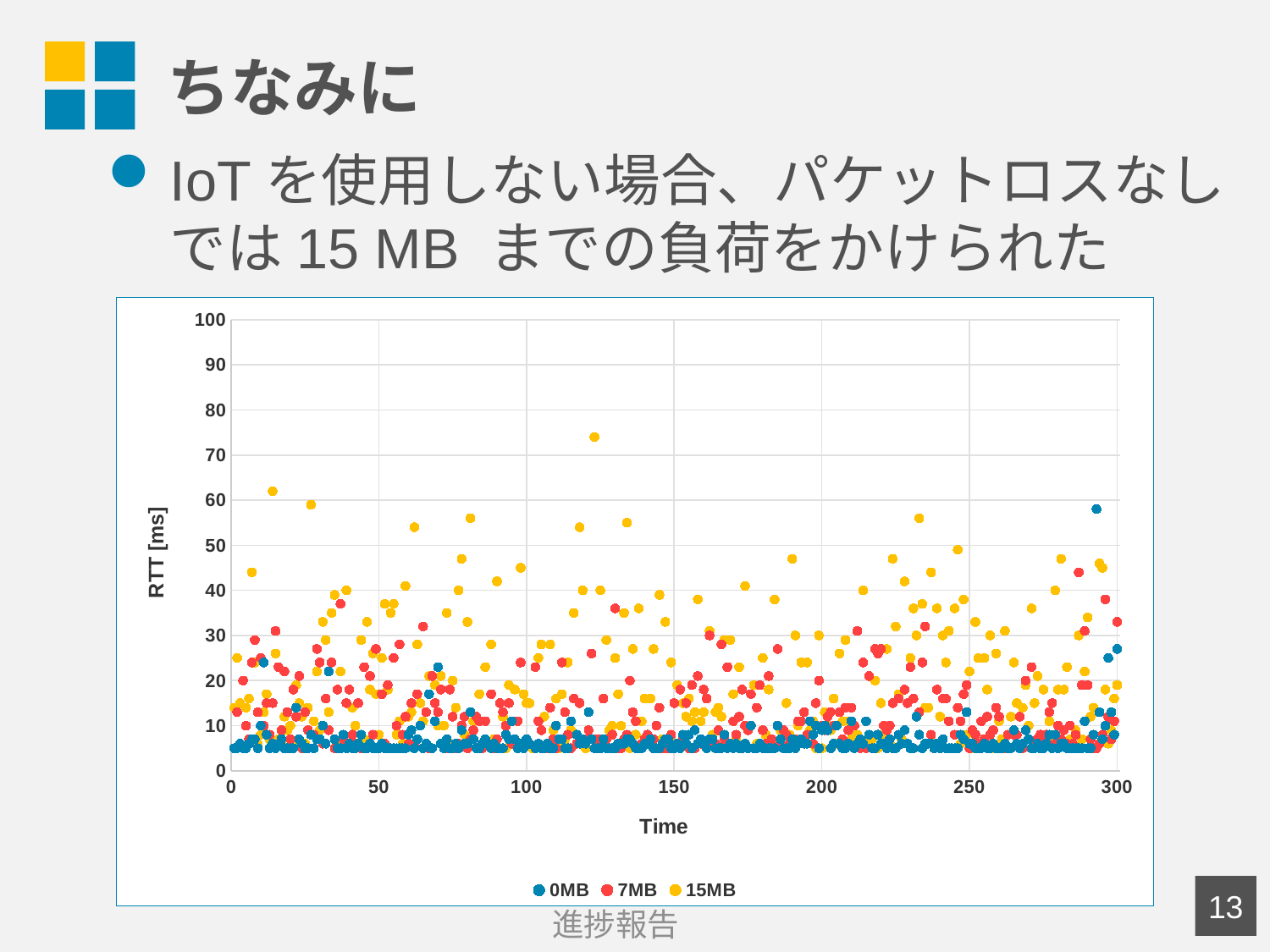

# ちなみに
IoTを使用しない場合、パケットロスなしでは15 MB までの負荷をかけられた

### Chart

| Category | 0MB | 7MB | 15MB |
|---|---|---|---|
13
進捗報告